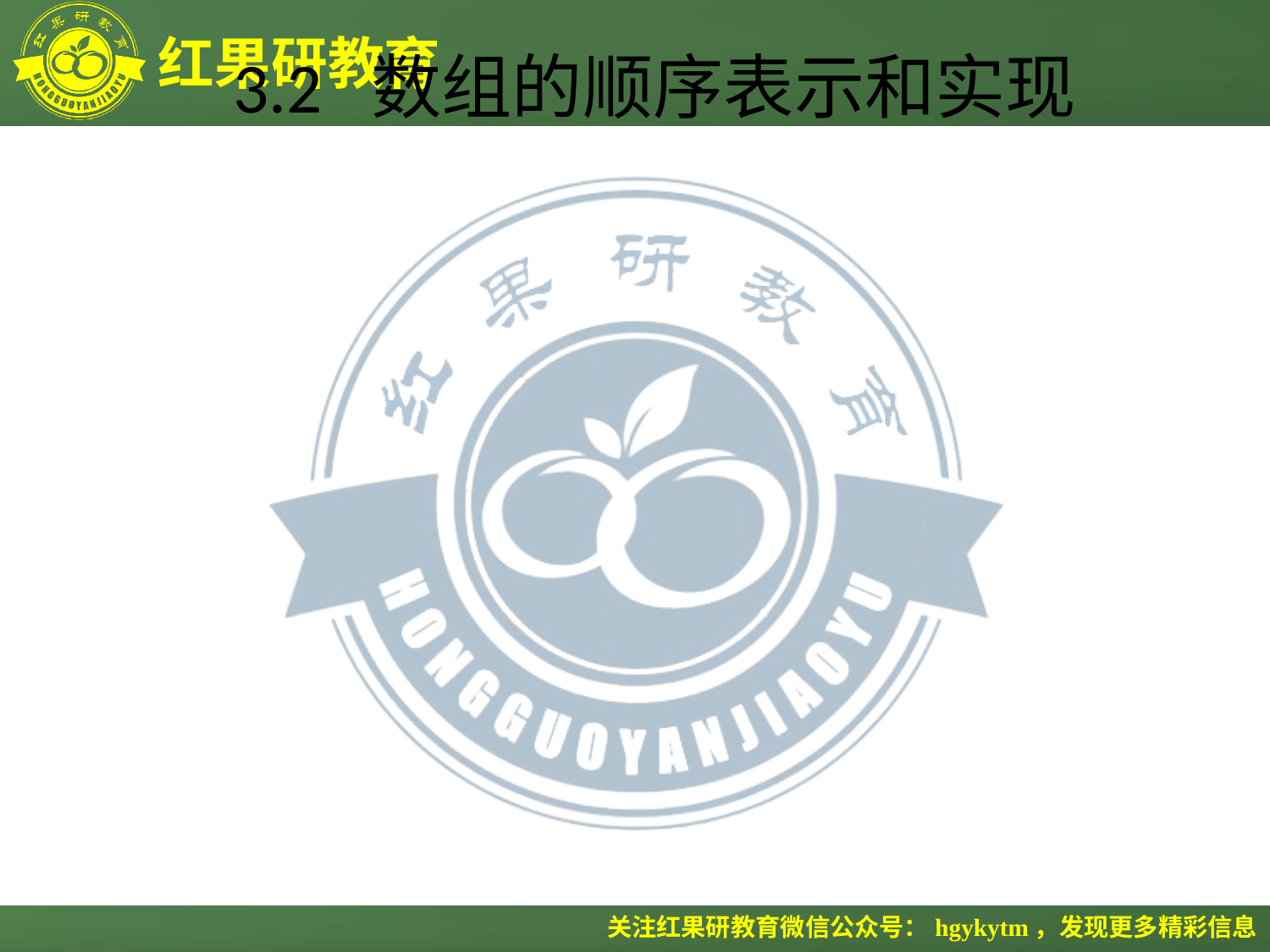

# 3.2  数组的顺序表示和实现
可以推广到多维数组的行优先顺序存储
行优先顺序存储也称为低下标优先或左边下标优先于右边下标。
多维数组按行优先存放到内存的规律：
最左边下标变化最慢，最右边下标变化最快，右边下标变化一遍，与之相邻的左边下标才变化一次。
因此，在算法中，最左边下标可以看成是外循环，最右边下标可以看成是最内循环。